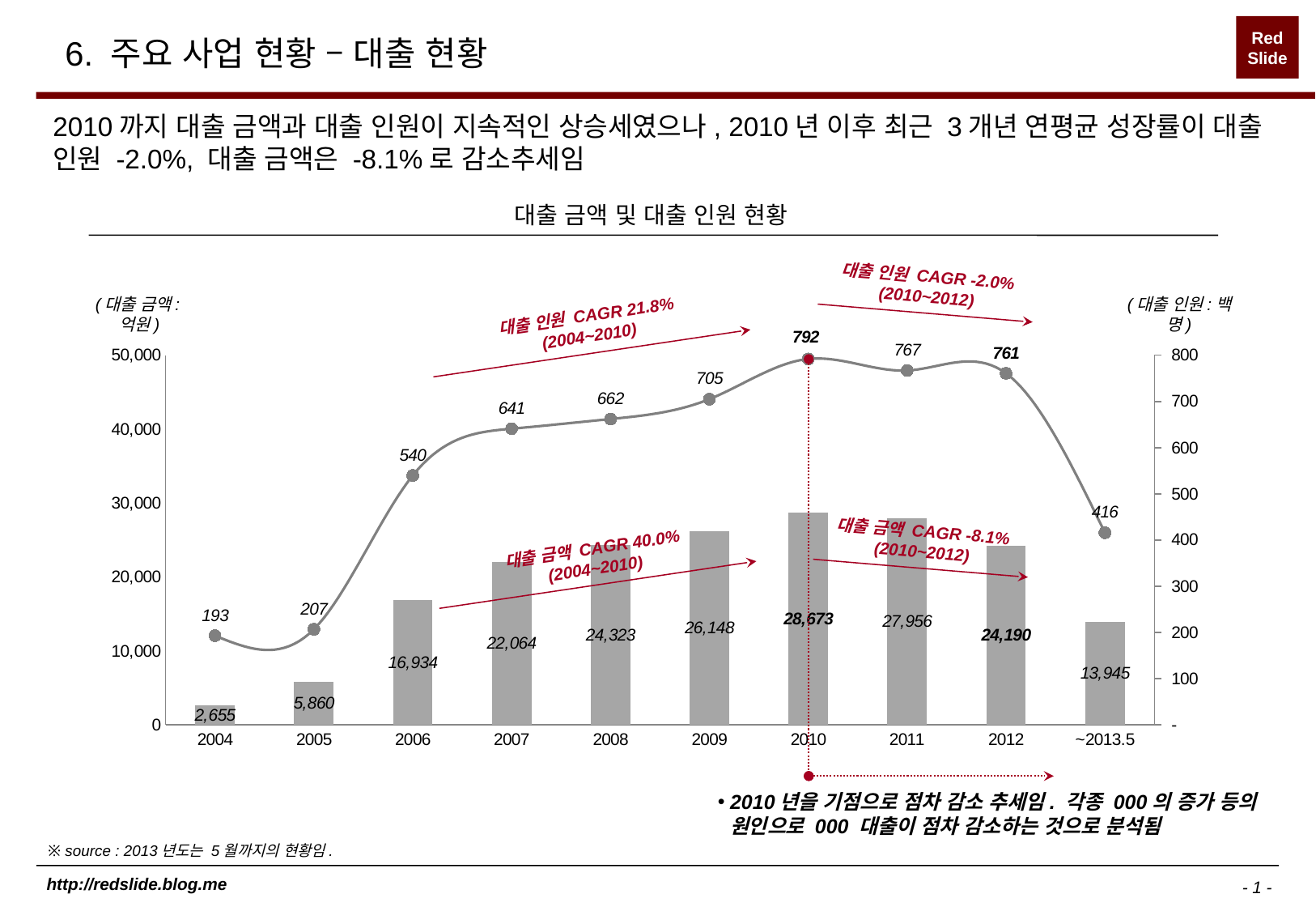

# 6. 주요 사업 현황 – 대출 현황
2010까지 대출 금액과 대출 인원이 지속적인 상승세였으나, 2010년 이후 최근 3개년 연평균 성장률이 대출 인원 -2.0%, 대출 금액은 -8.1%로 감소추세임
대출 금액 및 대출 인원 현황

대출 인원 CAGR -2.0%
(2010~2012)
(대출 금액:억원)
(대출 인원:백명)
대출 인원 CAGR 21.8%
(2004~2010)

### Chart

| Category |  |  |
|---|---|---|
| 2004 | 2655.0 | 193.0 |
| 2005 | 5860.0 | 207.0 |
| 2006 | 16934.0 | 540.0 |
| 2007 | 22064.0 | 641.0 |
| 2008 | 24323.0 | 662.0 |
| 2009 | 26148.0 | 705.0 |
| 2010 | 28673.0 | 792.0 |
| 2011 | 27956.0 | 767.0 |
| 2012 | 24190.0 | 761.0 |
| ~2013.5 | 13945.0 | 416.0 |
대출 금액 CAGR -8.1%
(2010~2012)
대출 금액 CAGR 40.0%
(2004~2010)
2010년을 기점으로 점차 감소 추세임. 각종 000의 증가 등의 원인으로 000 대출이 점차 감소하는 것으로 분석됨
※ source : 2013년도는 5월까지의 현황임.